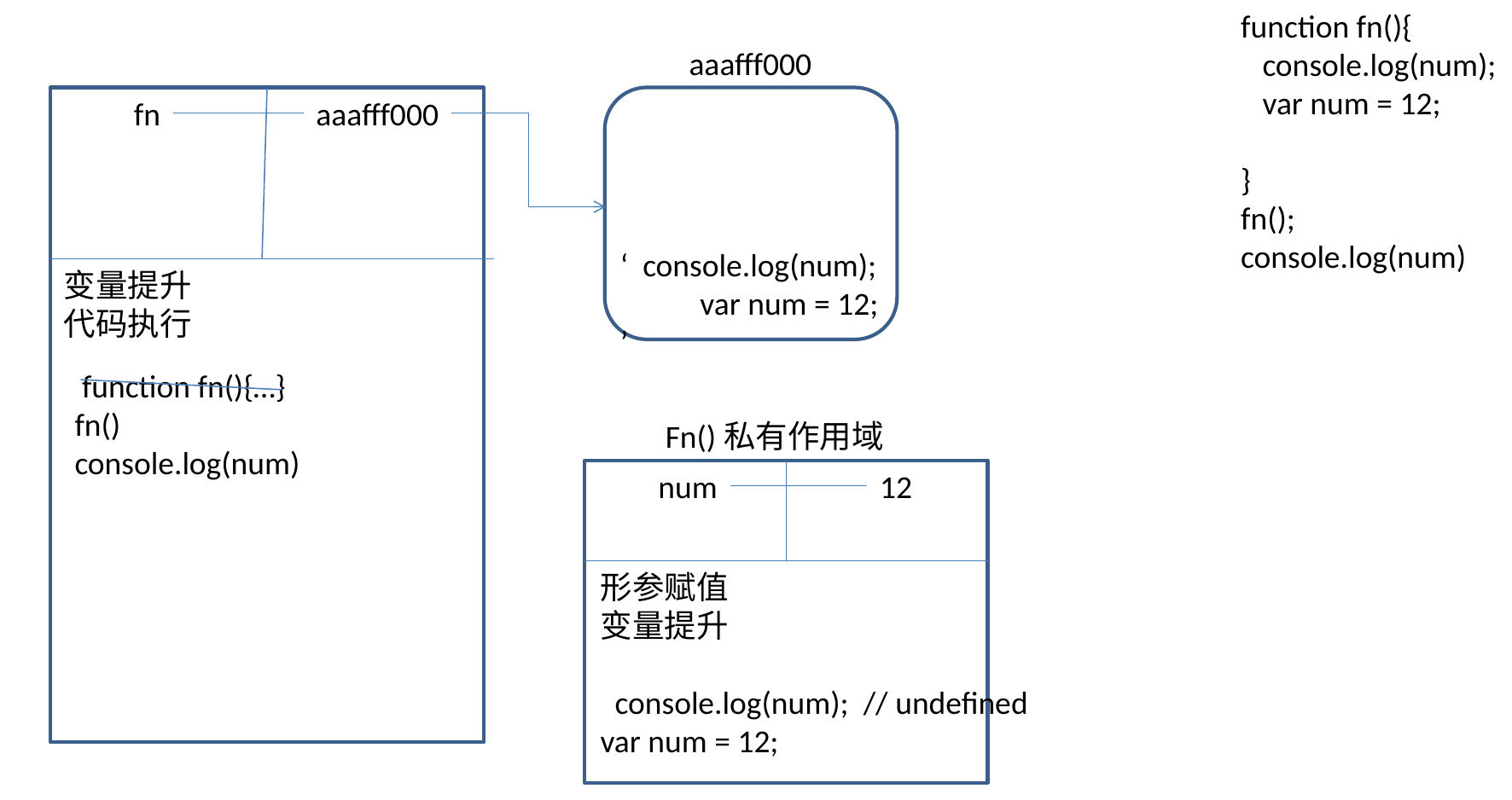

function fn(){
           console.log(num);
           var num = 12;

        }
        fn();
        console.log(num)

aaafff000

fn
aaafff000

‘  console.log(num);
           var num = 12;
’
变量提升
代码执行
 function fn(){…}
fn()
console.log(num)

Fn()私有作用域

num
12
形参赋值
变量提升

  console.log(num);  // undefined
var num = 12;